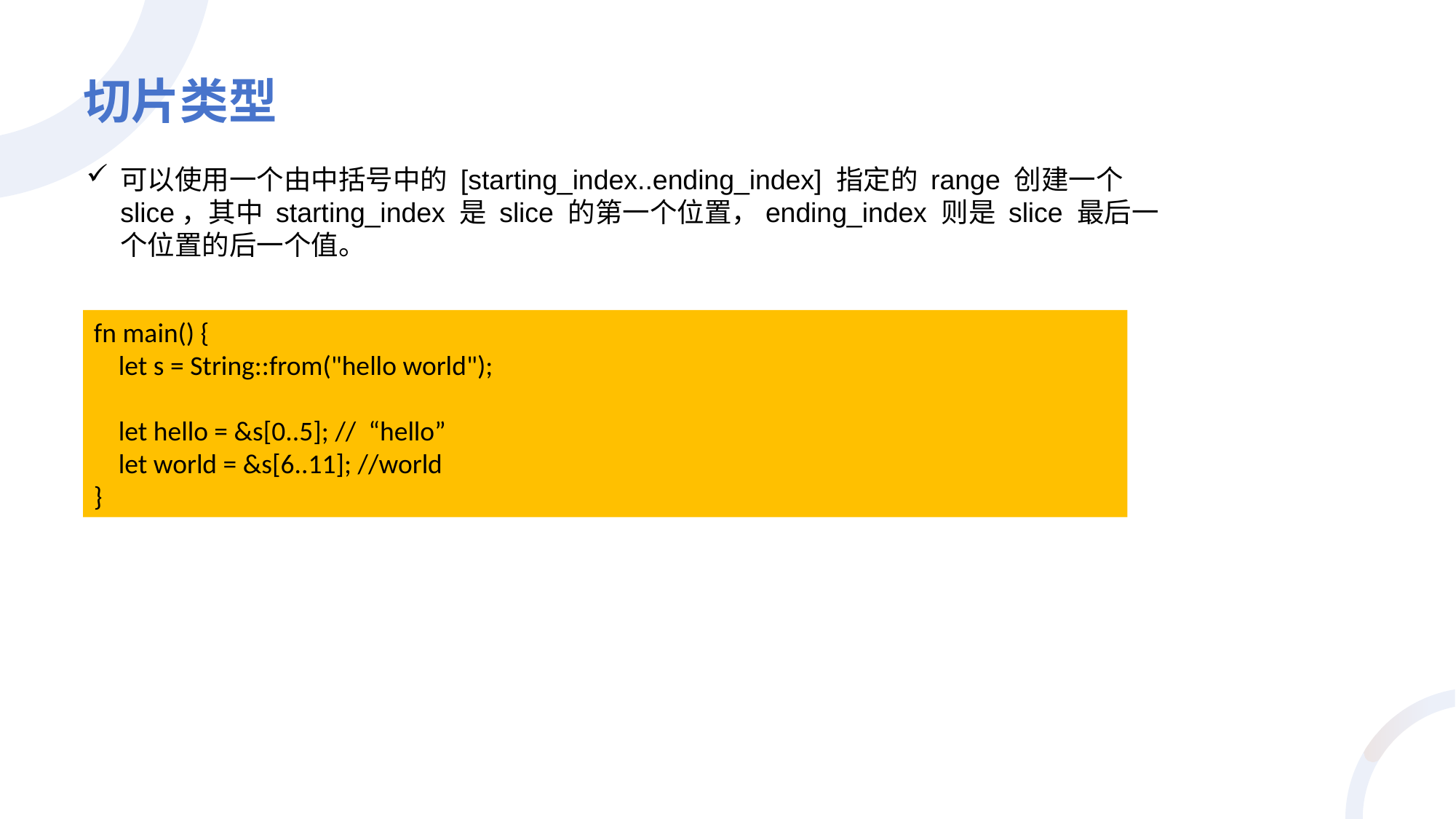

# 切片类型
可以使用一个由中括号中的 [starting_index..ending_index] 指定的 range 创建一个 slice，其中 starting_index 是 slice 的第一个位置，ending_index 则是 slice 最后一个位置的后一个值。
fn main() {
    let s = String::from("hello world");

    let hello = &s[0..5]; //  “hello”
    let world = &s[6..11]; //world
}